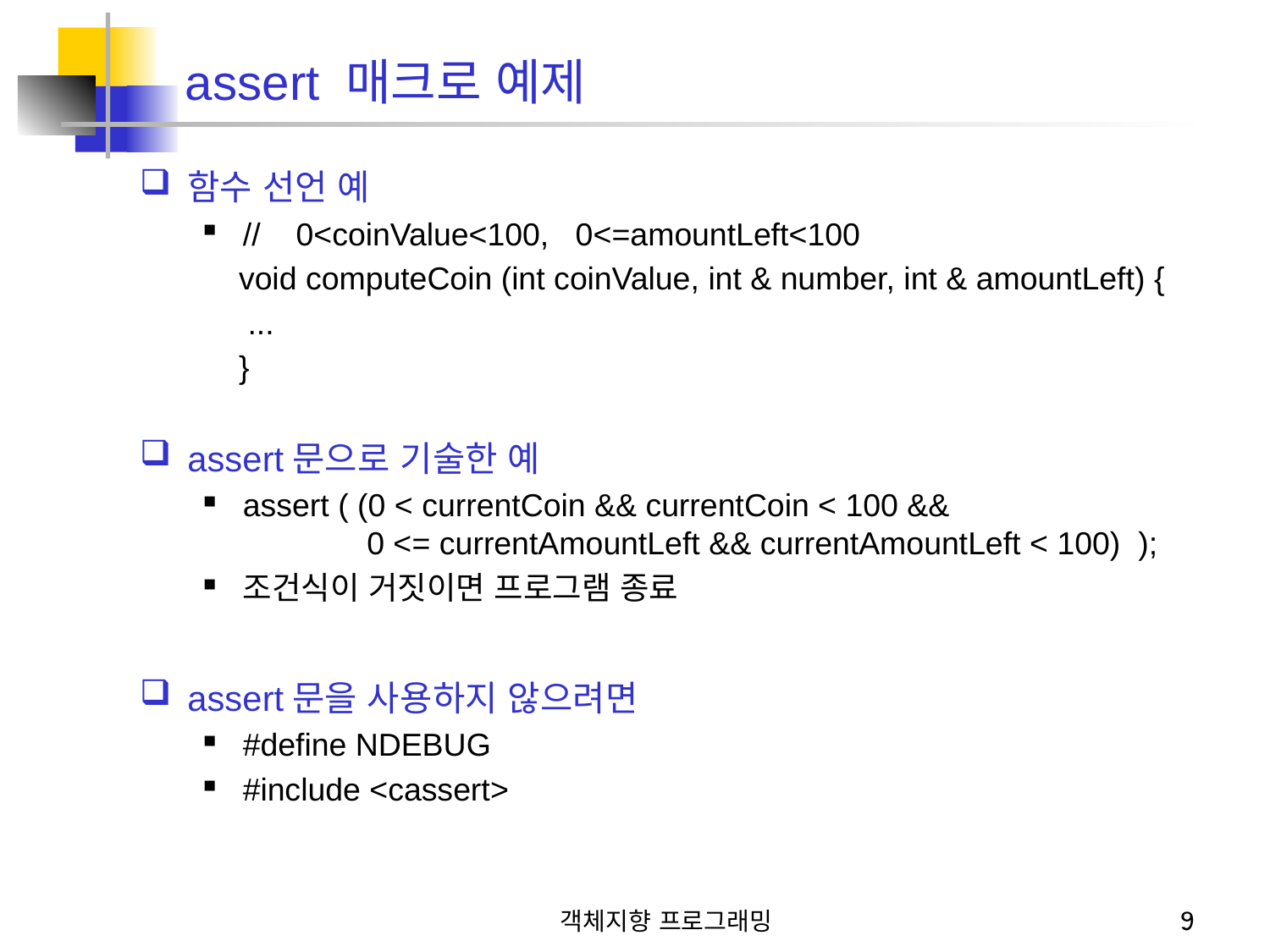

# assert 매크로 예제
함수 선언 예
//    0<coinValue<100,   0<=amountLeft<100
    void computeCoin (int coinValue, int & number, int & amountLeft) {
     ...
    }

assert문으로 기술한 예
assert ( (0 < currentCoin && currentCoin < 100 &&
              0 <= currentAmountLeft && currentAmountLeft < 100)  );
조건식이 거짓이면 프로그램 종료

assert문을 사용하지 않으려면
#define NDEBUG
#include <cassert>
객체지향 프로그래밍
9